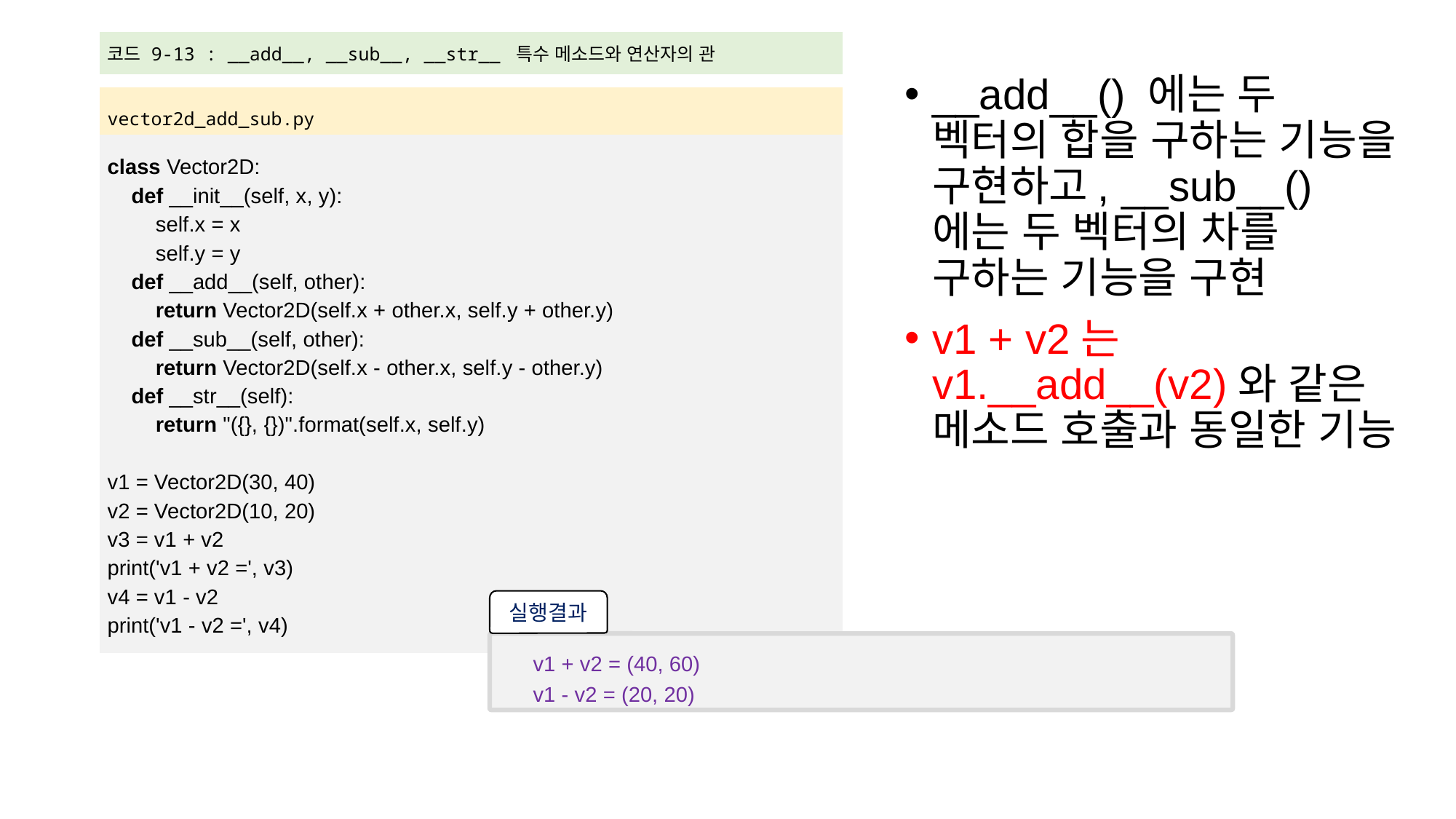

| 코드 9-13 : \_\_add\_\_, \_\_sub\_\_, \_\_str\_\_ 특수 메소드와 연산자의 관 |
| --- |
|  |
| vector2d\_add\_sub.py |
| class Vector2D: def \_\_init\_\_(self, x, y): self.x = x self.y = y def \_\_add\_\_(self, other): return Vector2D(self.x + other.x, self.y + other.y) def \_\_sub\_\_(self, other): return Vector2D(self.x - other.x, self.y - other.y) def \_\_str\_\_(self): return "({}, {})".format(self.x, self.y) v1 = Vector2D(30, 40) v2 = Vector2D(10, 20) v3 = v1 + v2 print('v1 + v2 =', v3) v4 = v1 - v2 print('v1 - v2 =', v4) |
__add__() 에는 두 벡터의 합을 구하는 기능을 구현하고, __sub__()에는 두 벡터의 차를 구하는 기능을 구현
v1 + v2는 v1.__add__(v2)와 같은 메소드 호출과 동일한 기능

실행결과

v1 + v2 = (40, 60)
v1 - v2 = (20, 20)